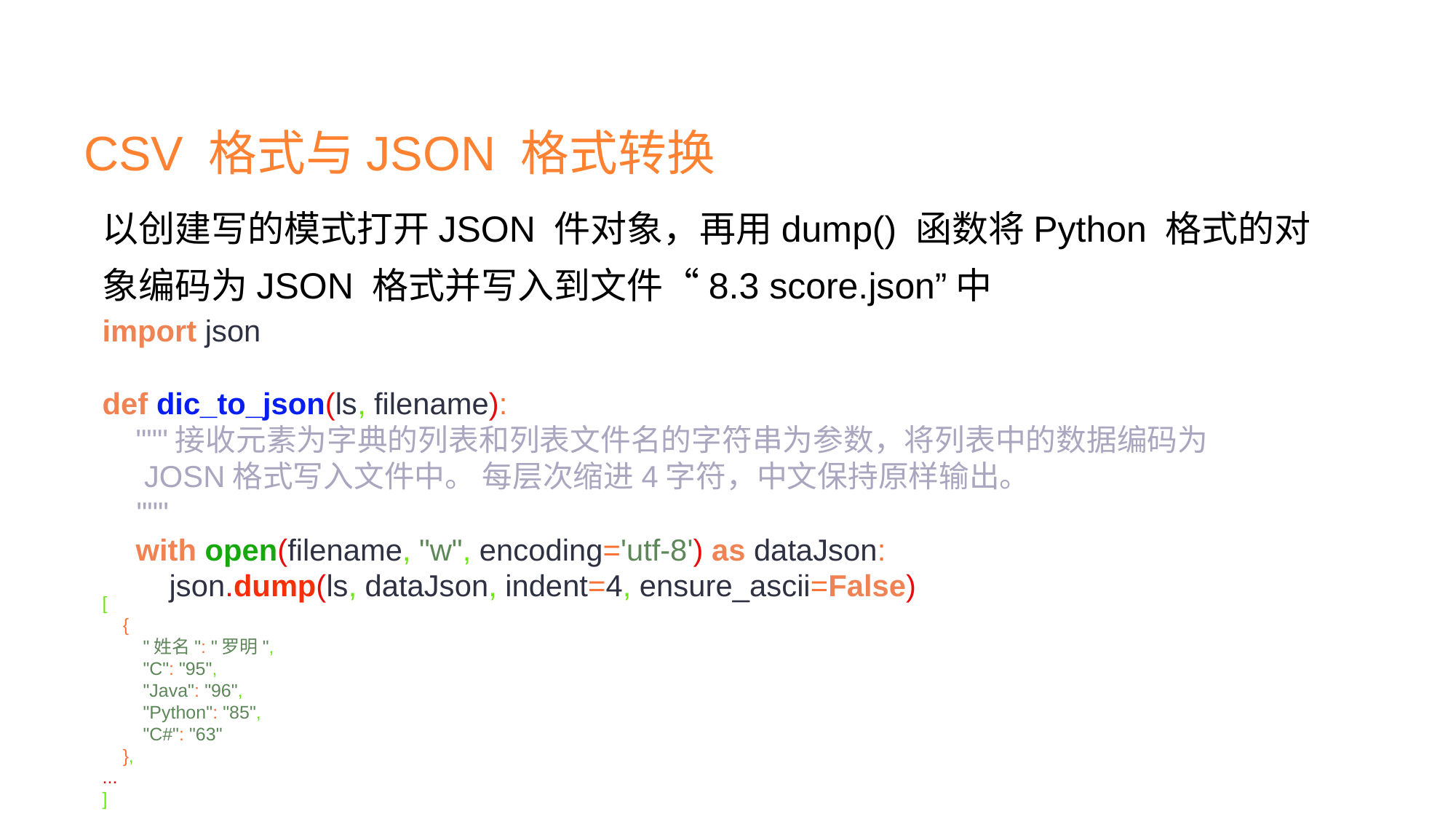

CSV 格式与JSON 格式转换
以创建写的模式打开JSON 件对象，再用dump() 函数将Python 格式的对象编码为JSON 格式并写入到文件“8.3 score.json”中
import json
def dic_to_json(ls, filename):
    """接收元素为字典的列表和列表文件名的字符串为参数，将列表中的数据编码为
     JOSN格式写入文件中。 每层次缩进4字符，中文保持原样输出。
    """
    with open(filename, "w", encoding='utf-8') as dataJson:
        json.dump(ls, dataJson, indent=4, ensure_ascii=False)
[
    {
        "姓名": "罗明",
        "C": "95",
        "Java": "96",
        "Python": "85",
        "C#": "63"
    },
...
]